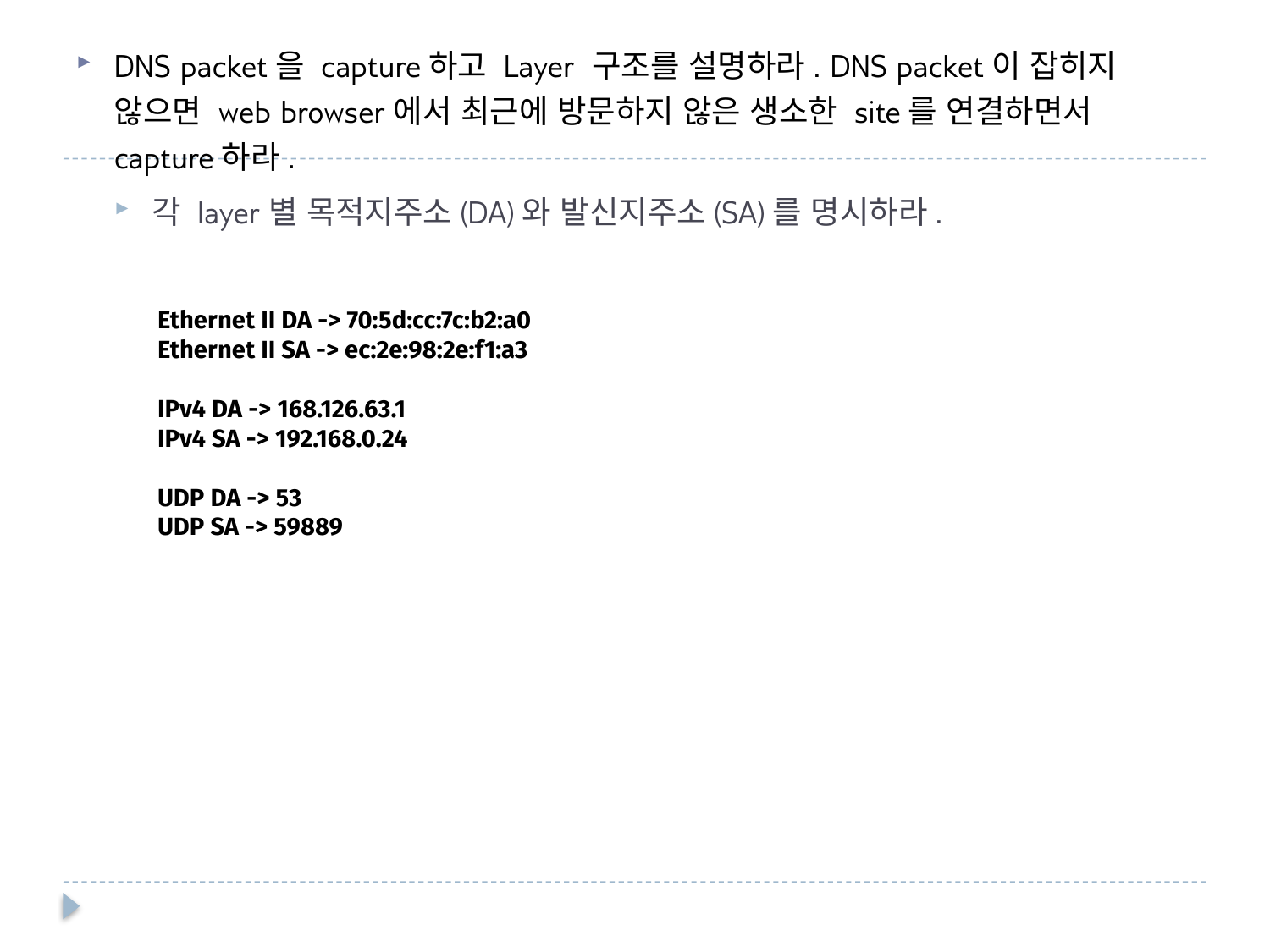

DNS packet을 capture하고 Layer 구조를 설명하라. DNS packet이 잡히지 않으면 web browser에서 최근에 방문하지 않은 생소한 site를 연결하면서 capture하라.
각 layer별 목적지주소(DA)와 발신지주소(SA)를 명시하라.
Ethernet II DA -> 70:5d:cc:7c:b2:a0
Ethernet II SA -> ec:2e:98:2e:f1:a3

IPv4 DA -> 168.126.63.1
IPv4 SA -> 192.168.0.24

UDP DA -> 53
UDP SA -> 59889